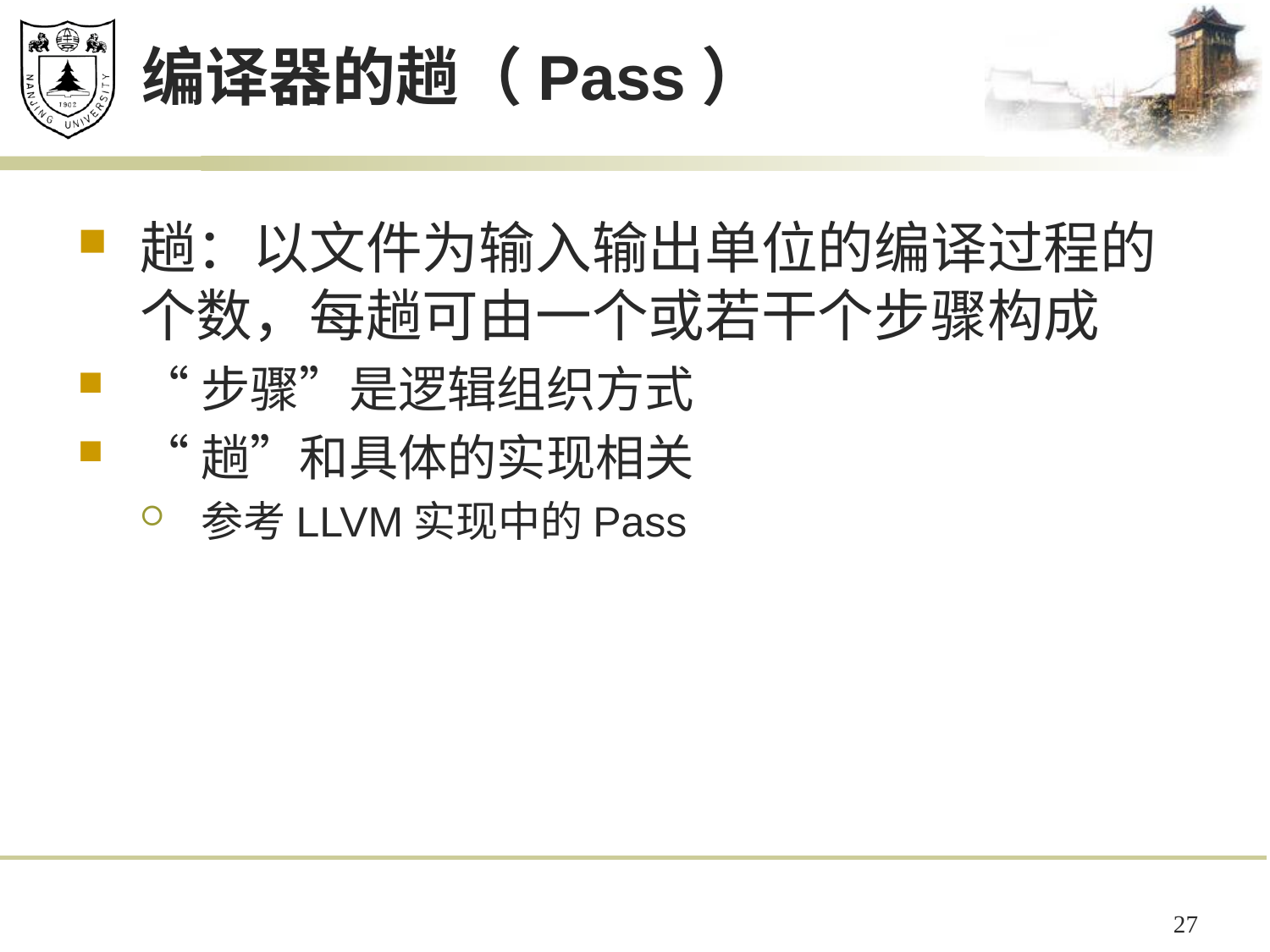

# 编译器的趟（Pass）
趟：以文件为输入输出单位的编译过程的个数，每趟可由一个或若干个步骤构成
“步骤”是逻辑组织方式
“趟”和具体的实现相关
参考LLVM实现中的Pass